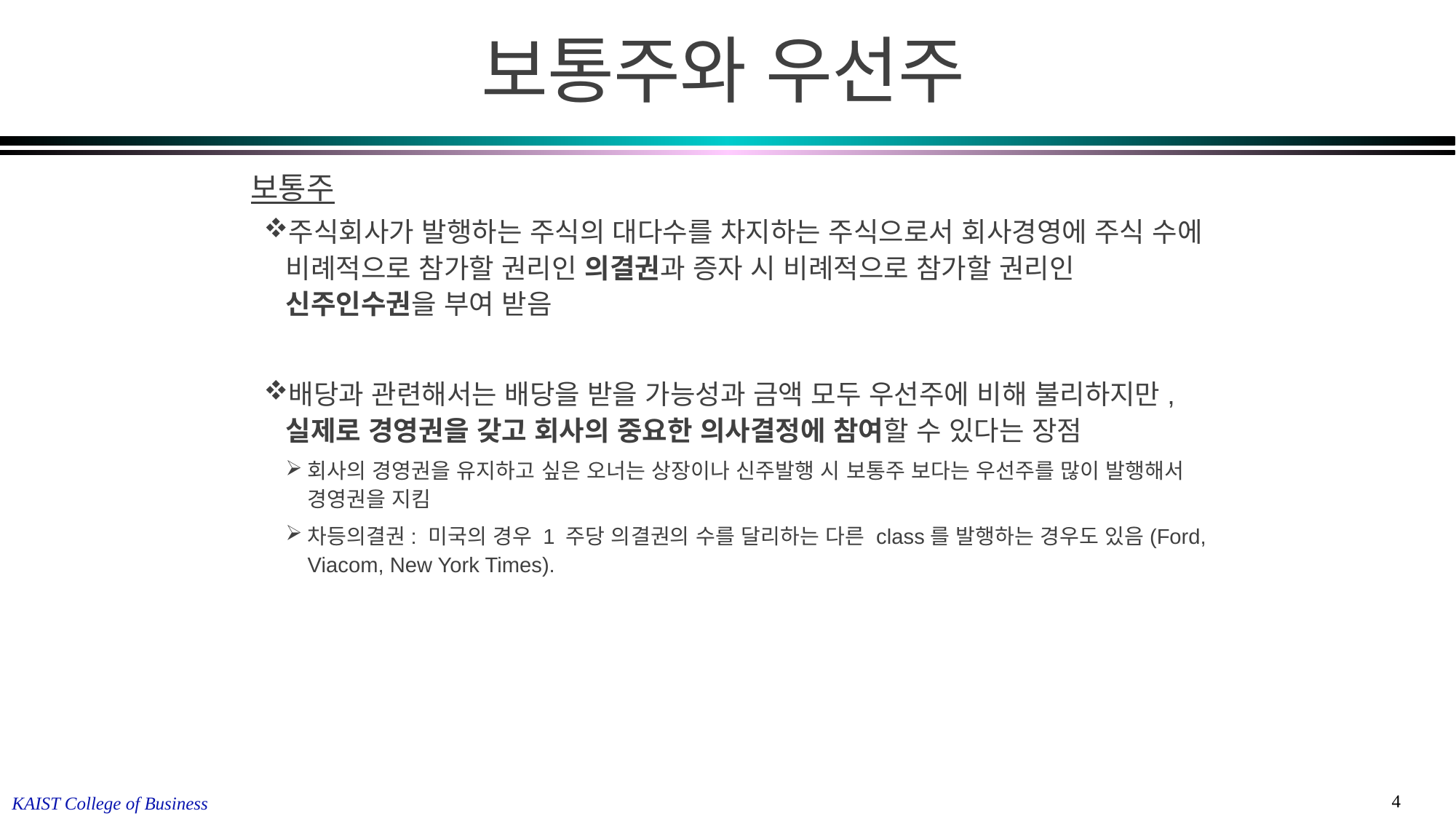

보통주와 우선주
보통주
주식회사가 발행하는 주식의 대다수를 차지하는 주식으로서 회사경영에 주식 수에 비례적으로 참가할 권리인 의결권과 증자 시 비례적으로 참가할 권리인 신주인수권을 부여 받음

배당과 관련해서는 배당을 받을 가능성과 금액 모두 우선주에 비해 불리하지만, 실제로 경영권을 갖고 회사의 중요한 의사결정에 참여할 수 있다는 장점
회사의 경영권을 유지하고 싶은 오너는 상장이나 신주발행 시 보통주 보다는 우선주를 많이 발행해서 경영권을 지킴
차등의결권: 미국의 경우 1 주당 의결권의 수를 달리하는 다른 class를 발행하는 경우도 있음(Ford, Viacom, New York Times).